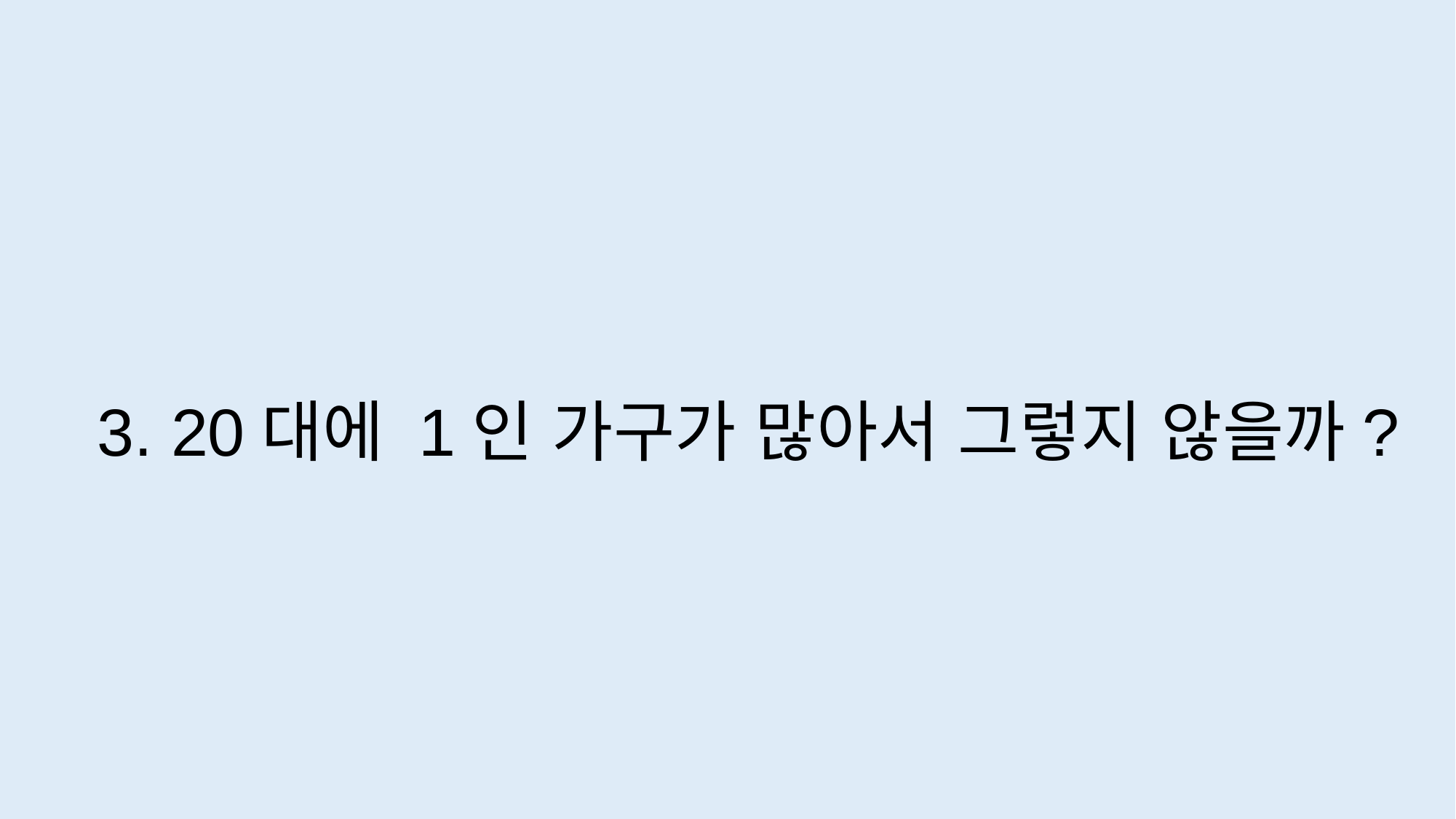

3. 20대에 1인 가구가 많아서 그렇지 않을까?